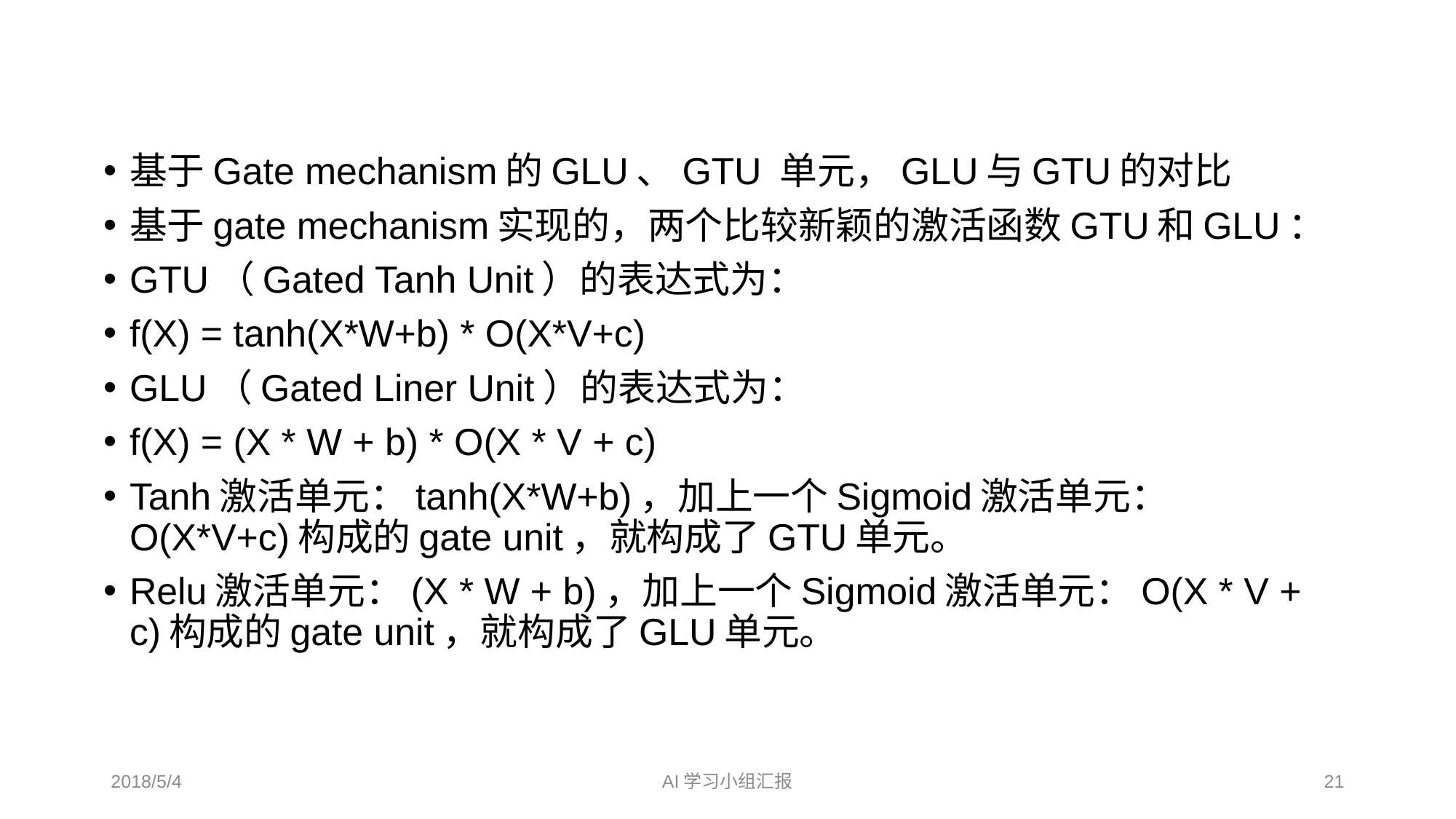

基于Gate mechanism的GLU、GTU 单元，GLU与GTU的对比
基于gate mechanism实现的，两个比较新颖的激活函数GTU和GLU：
GTU（Gated Tanh Unit）的表达式为：
f(X) = tanh(X*W+b) * O(X*V+c)
GLU（Gated Liner Unit）的表达式为：
f(X) = (X * W + b) * O(X * V + c)
Tanh激活单元：tanh(X*W+b)，加上一个Sigmoid激活单元：O(X*V+c)构成的gate unit，就构成了GTU单元。
Relu激活单元：(X * W + b)，加上一个Sigmoid激活单元：O(X * V + c)构成的gate unit，就构成了GLU单元。

2018/5/4
AI学习小组汇报
21